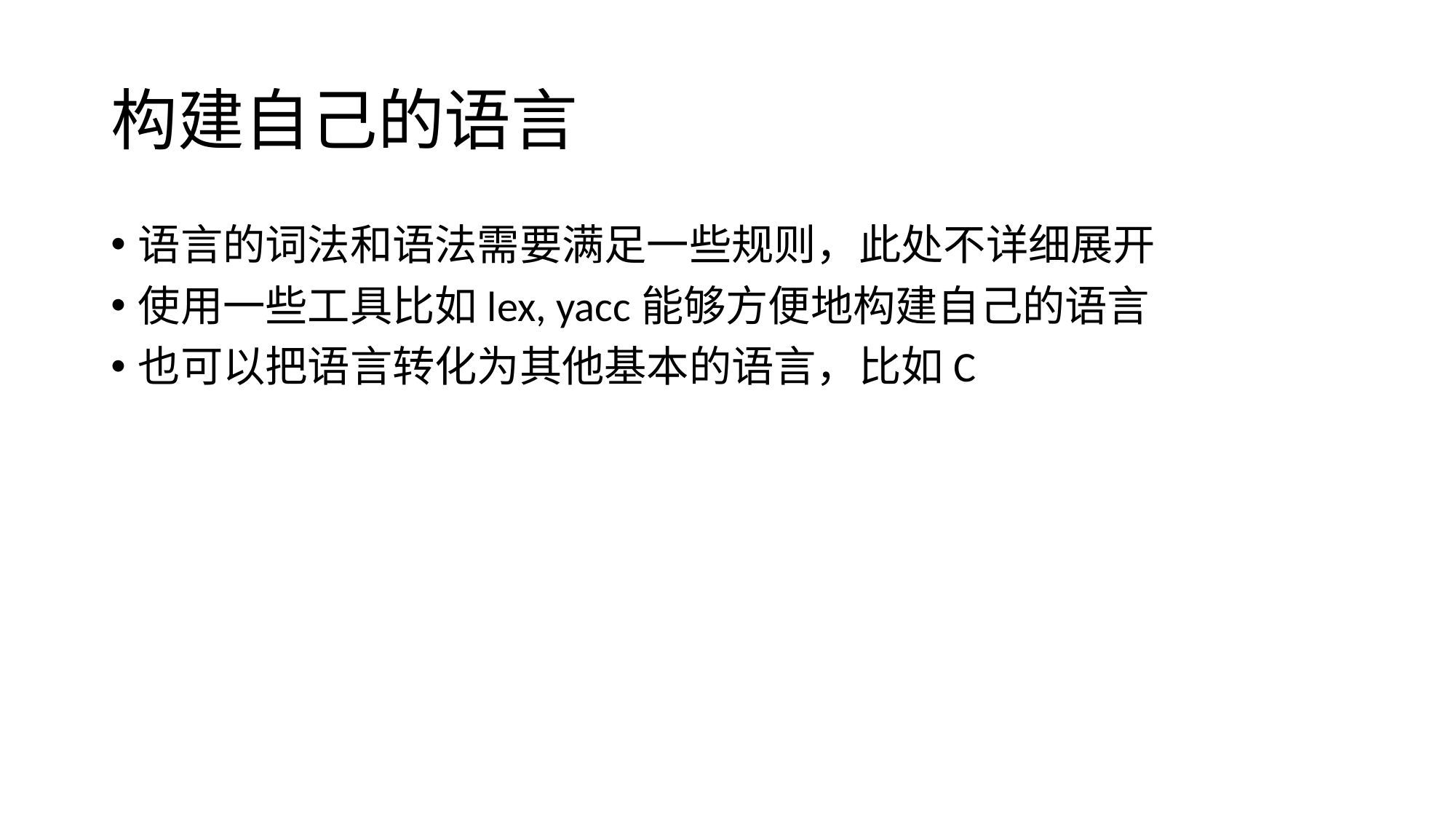

# 构建自己的语言
语言的词法和语法需要满足一些规则，此处不详细展开
使用一些工具比如lex, yacc能够方便地构建自己的语言
也可以把语言转化为其他基本的语言，比如C